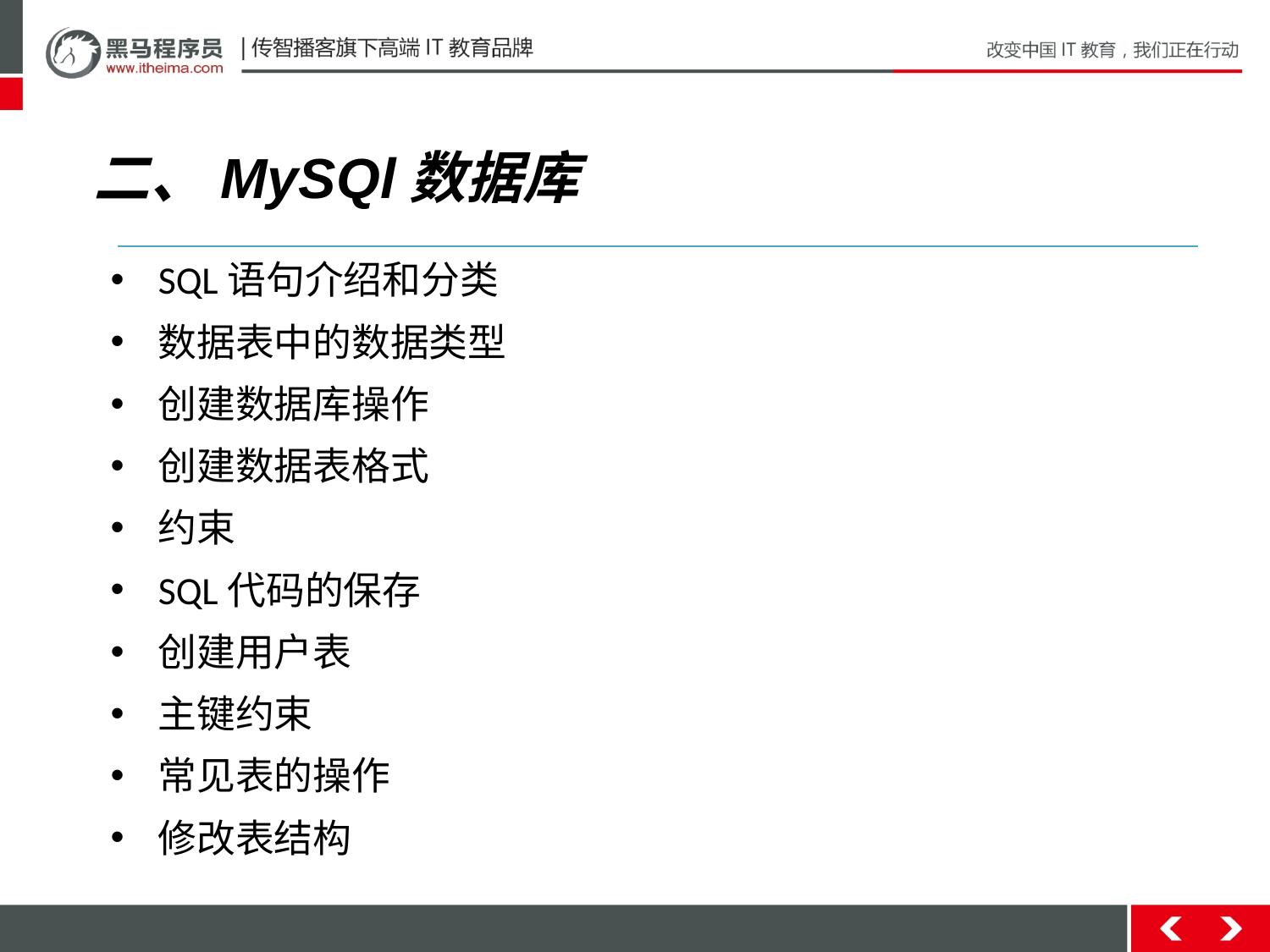

二、MySQl数据库
SQL语句介绍和分类
数据表中的数据类型
创建数据库操作
创建数据表格式
约束
SQL代码的保存
创建用户表
主键约束
常见表的操作
修改表结构